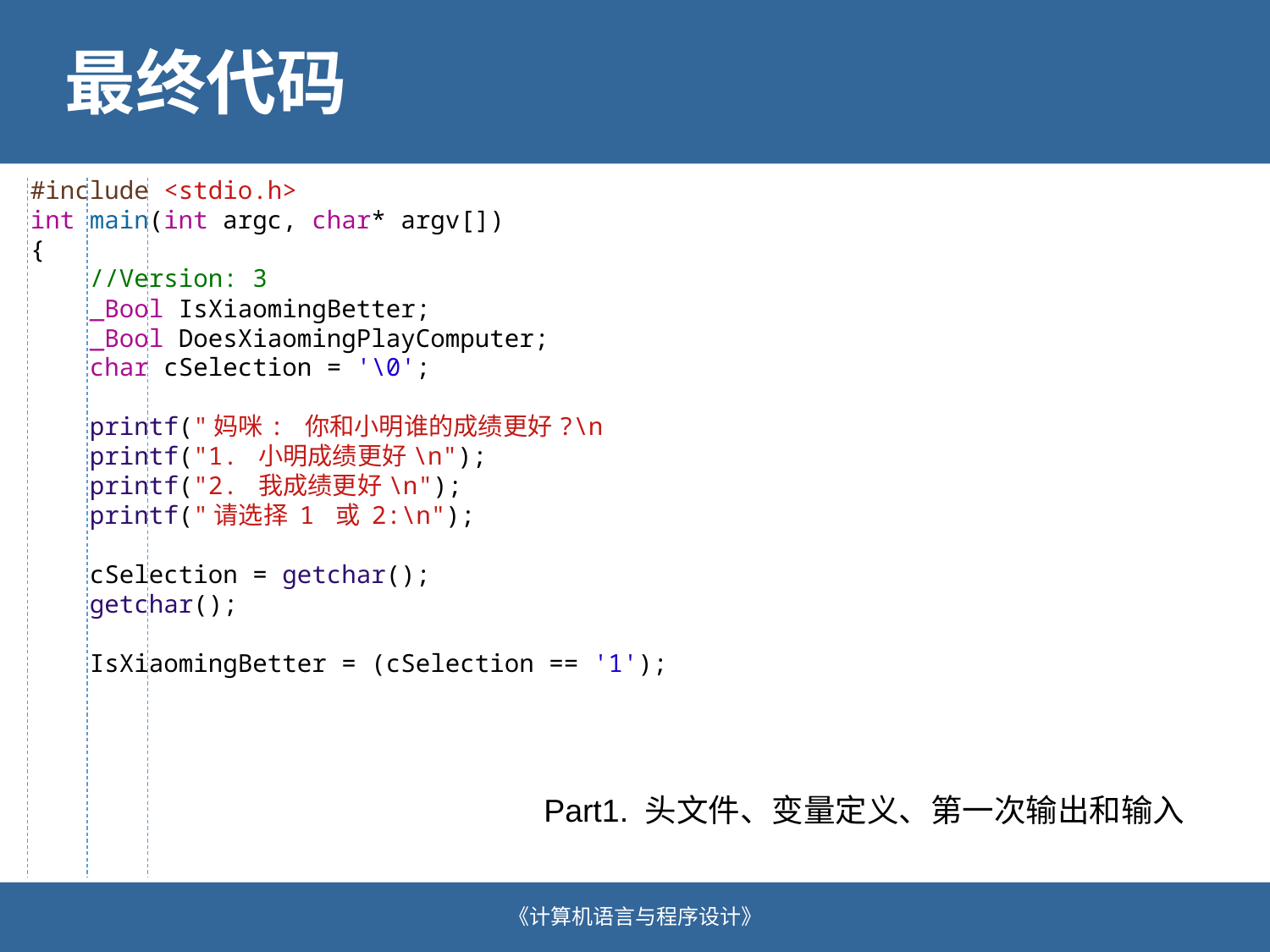

# 最终代码
#include <stdio.h>
int main(int argc, char* argv[])
{
    //Version: 3
    _Bool IsXiaomingBetter;
    _Bool DoesXiaomingPlayComputer;
    char cSelection = '\0';

    printf("妈咪: 你和小明谁的成绩更好?\n
    printf("1. 小明成绩更好\n");
    printf("2. 我成绩更好\n");
    printf("请选择 1 或 2:\n");

    cSelection = getchar();
    getchar();

    IsXiaomingBetter = (cSelection == '1');
Part1. 头文件、变量定义、第一次输出和输入

《计算机语言与程序设计》
69